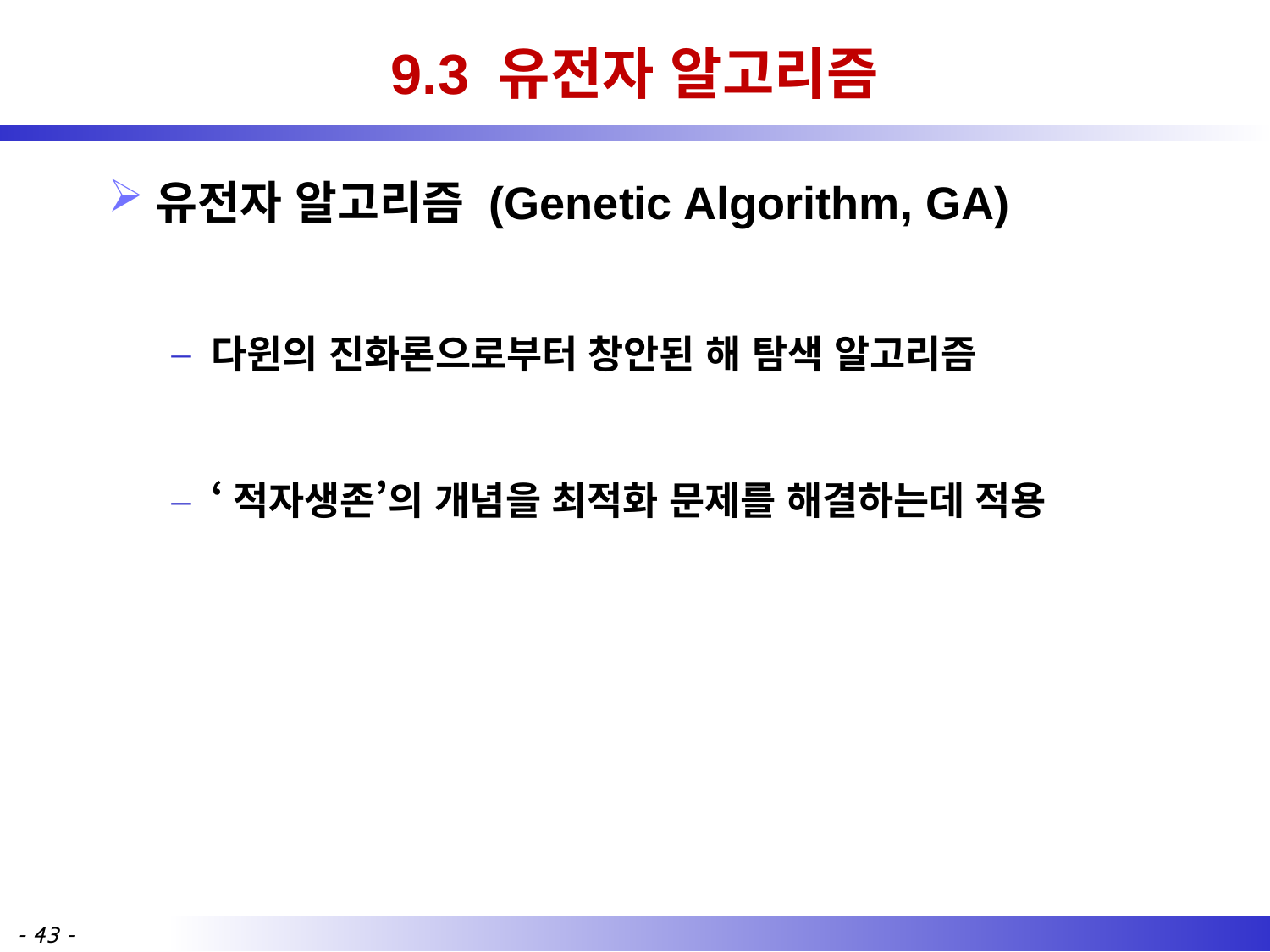

# 9.3 유전자 알고리즘
유전자 알고리즘 (Genetic Algorithm, GA)

다윈의 진화론으로부터 창안된 해 탐색 알고리즘

‘적자생존’의 개념을 최적화 문제를 해결하는데 적용
- 43 -